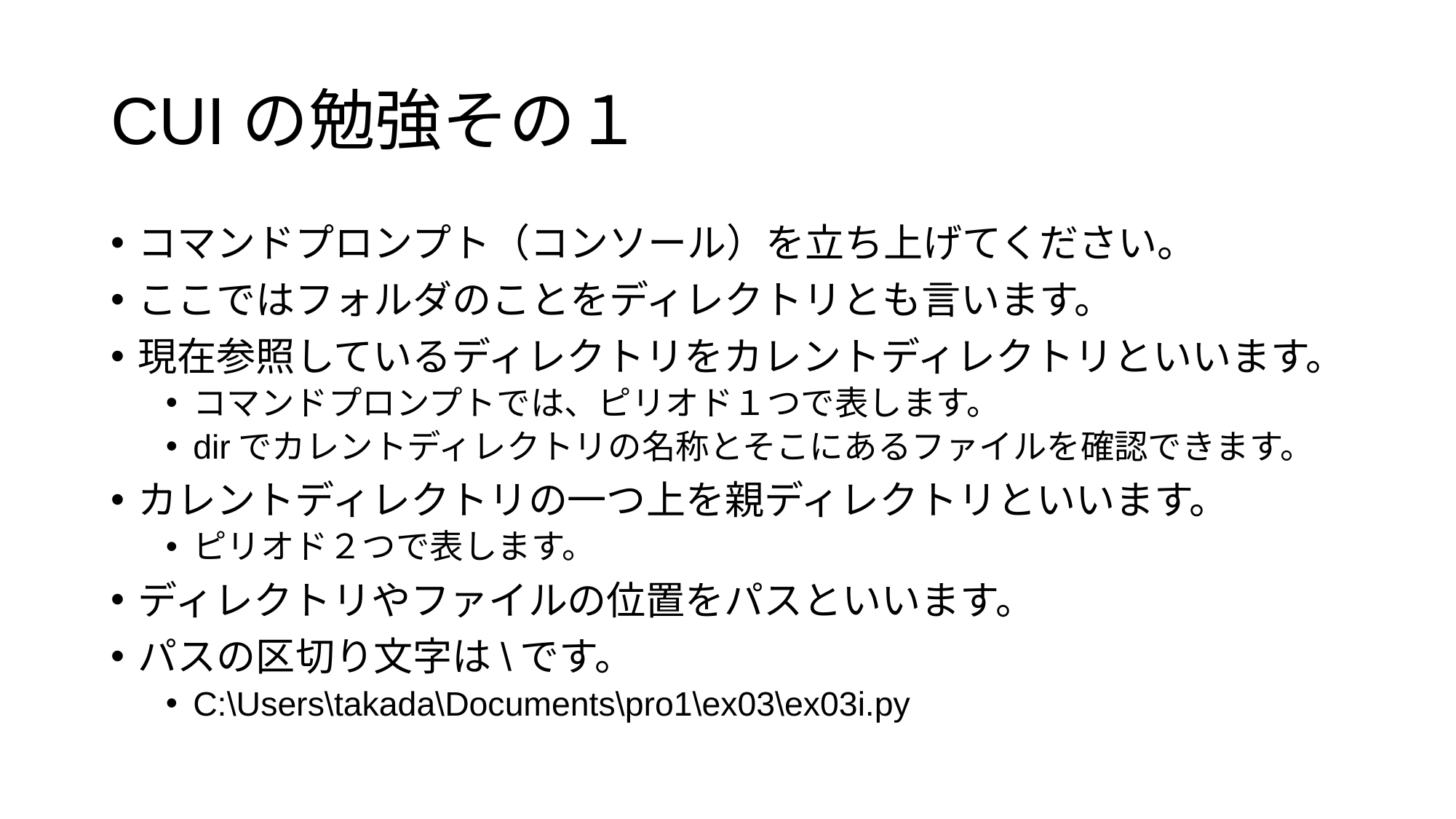

# CUIの勉強その１
コマンドプロンプト（コンソール）を立ち上げてください。
ここではフォルダのことをディレクトリとも言います。
現在参照しているディレクトリをカレントディレクトリといいます。
コマンドプロンプトでは、ピリオド１つで表します。
dirでカレントディレクトリの名称とそこにあるファイルを確認できます。
カレントディレクトリの一つ上を親ディレクトリといいます。
ピリオド２つで表します。
ディレクトリやファイルの位置をパスといいます。
パスの区切り文字は\です。
C:\Users\takada\Documents\pro1\ex03\ex03i.py